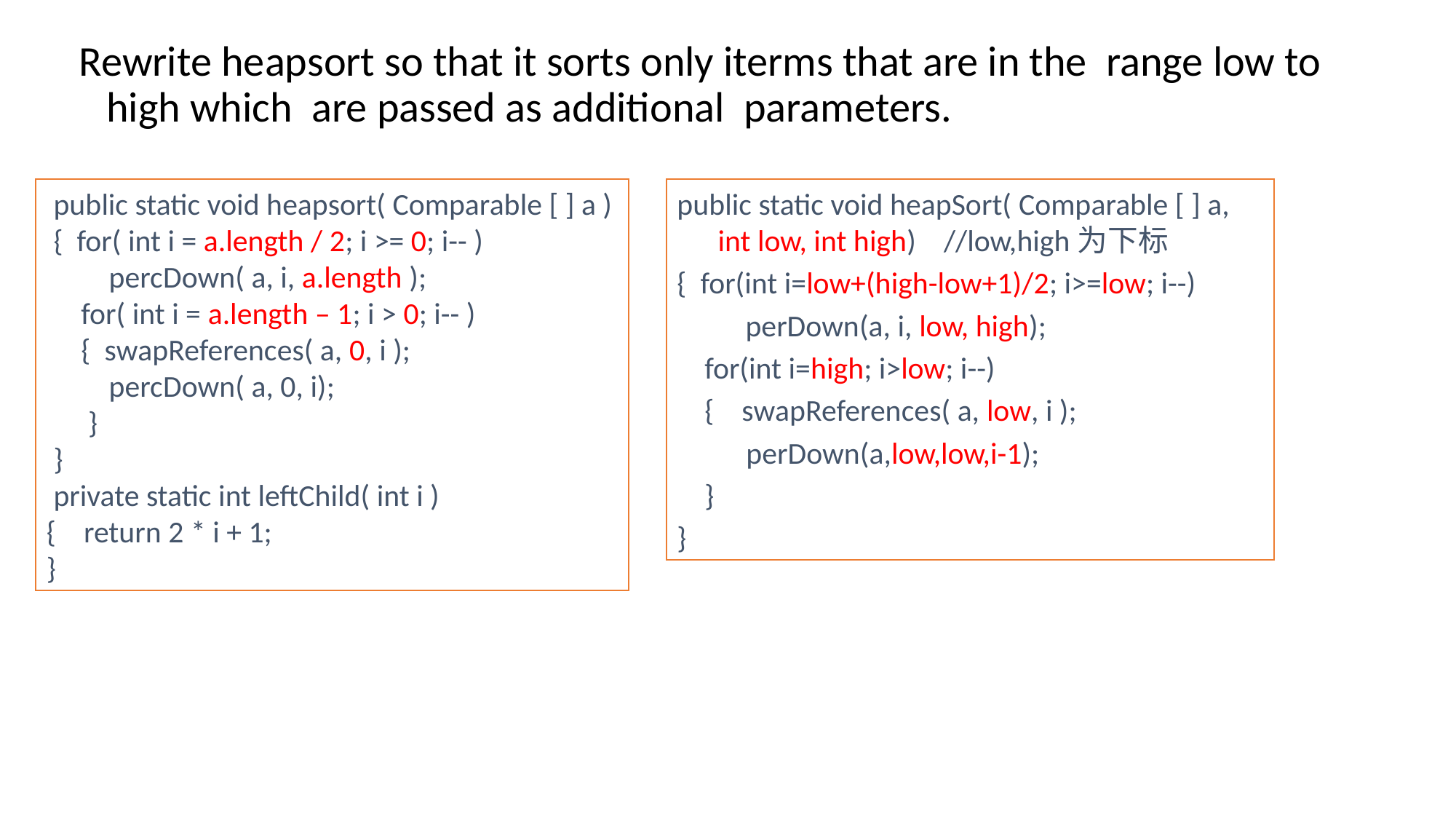

Rewrite heapsort so that it sorts only iterms that are in the  range low to high which  are passed as additional  parameters.

 public static void heapsort( Comparable [ ] a )
 {  for( int i = a.length / 2; i >= 0; i-- )
         percDown( a, i, a.length );
     for( int i = a.length – 1; i > 0; i-- )
     {  swapReferences( a, 0, i );
         percDown( a, 0, i);
      }
 }
 private static int leftChild( int i )
{    return 2 * i + 1;
}
public static void heapSort( Comparable [ ] a, int low, int high)    //low,high为下标
{  for(int i=low+(high-low+1)/2; i>=low; i--)
    	    perDown(a, i, low, high);
    for(int i=high; i>low; i--)
    {    swapReferences( a, low, i );
          perDown(a,low,low,i-1);
    }
}